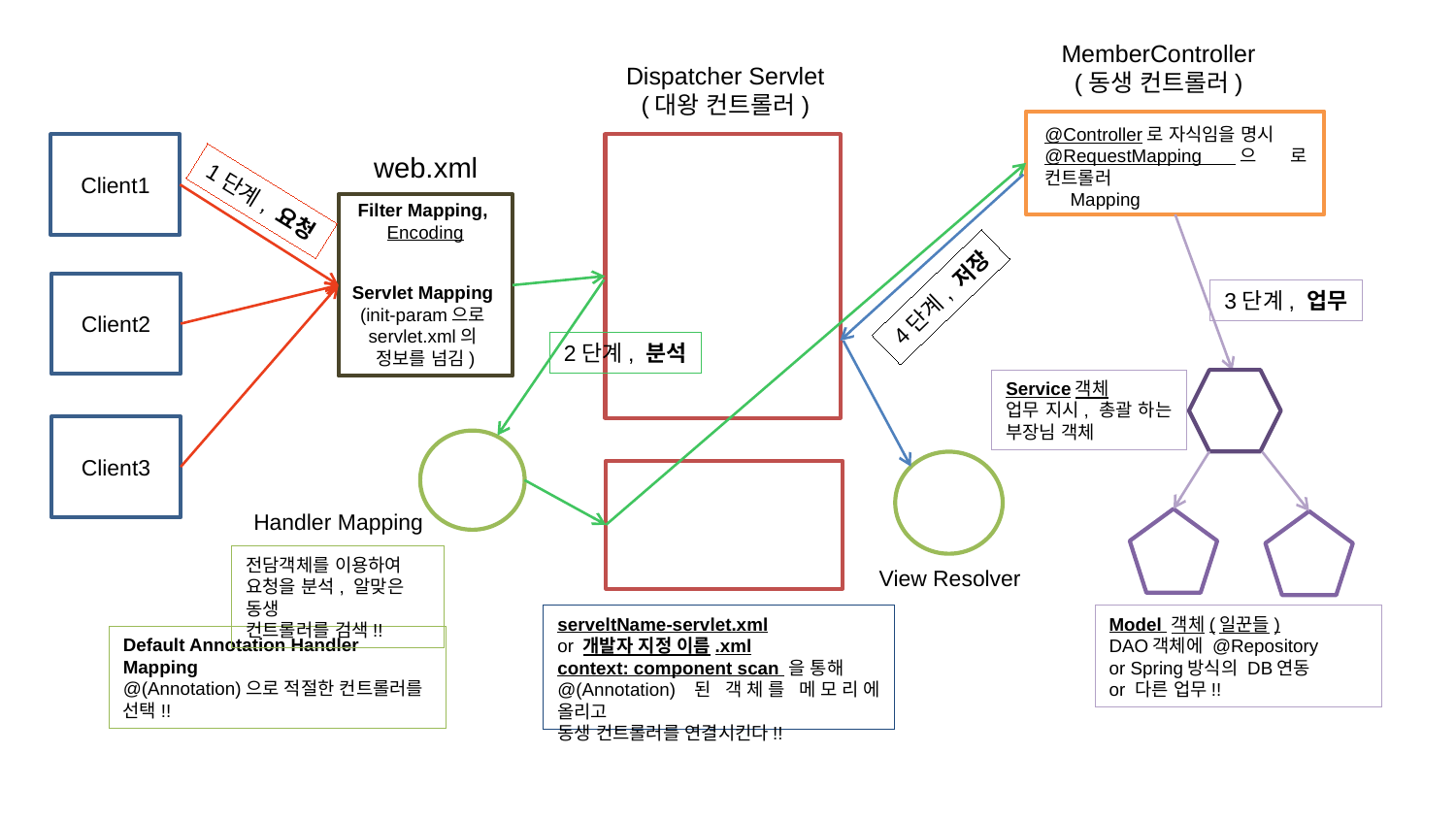

MemberController
(동생 컨트롤러)
Dispatcher Servlet
(대왕 컨트롤러)

@Controller로 자식임을 명시
@RequestMapping으로 컨트롤러
     Mapping
Client1

web.xml
1단계, 요청
Filter Mapping,
Encoding

Servlet Mapping
(init-param으로
servlet.xml의
정보를 넘김)

Client2
4단계, 저장
3단계, 업무
2단계, 분석

Service객체
업무 지시, 총괄 하는 부장님 객체
Client3

Handler Mapping

전담객체를 이용하여
요청을 분석, 알맞은 동생
컨트롤러를 검색!!
View Resolver
serveltName-servlet.xml
or 개발자 지정 이름.xml
context: component scan 을 통해
@(Annotation) 된 객체를 메모리에 올리고
동생 컨트롤러를 연결시킨다!!
Model 객체(일꾼들)
DAO객체에 @Repository
or Spring방식의 DB연동
or 다른 업무!!
Default Annotation Handler Mapping
@(Annotation)으로 적절한 컨트롤러를 선택!!